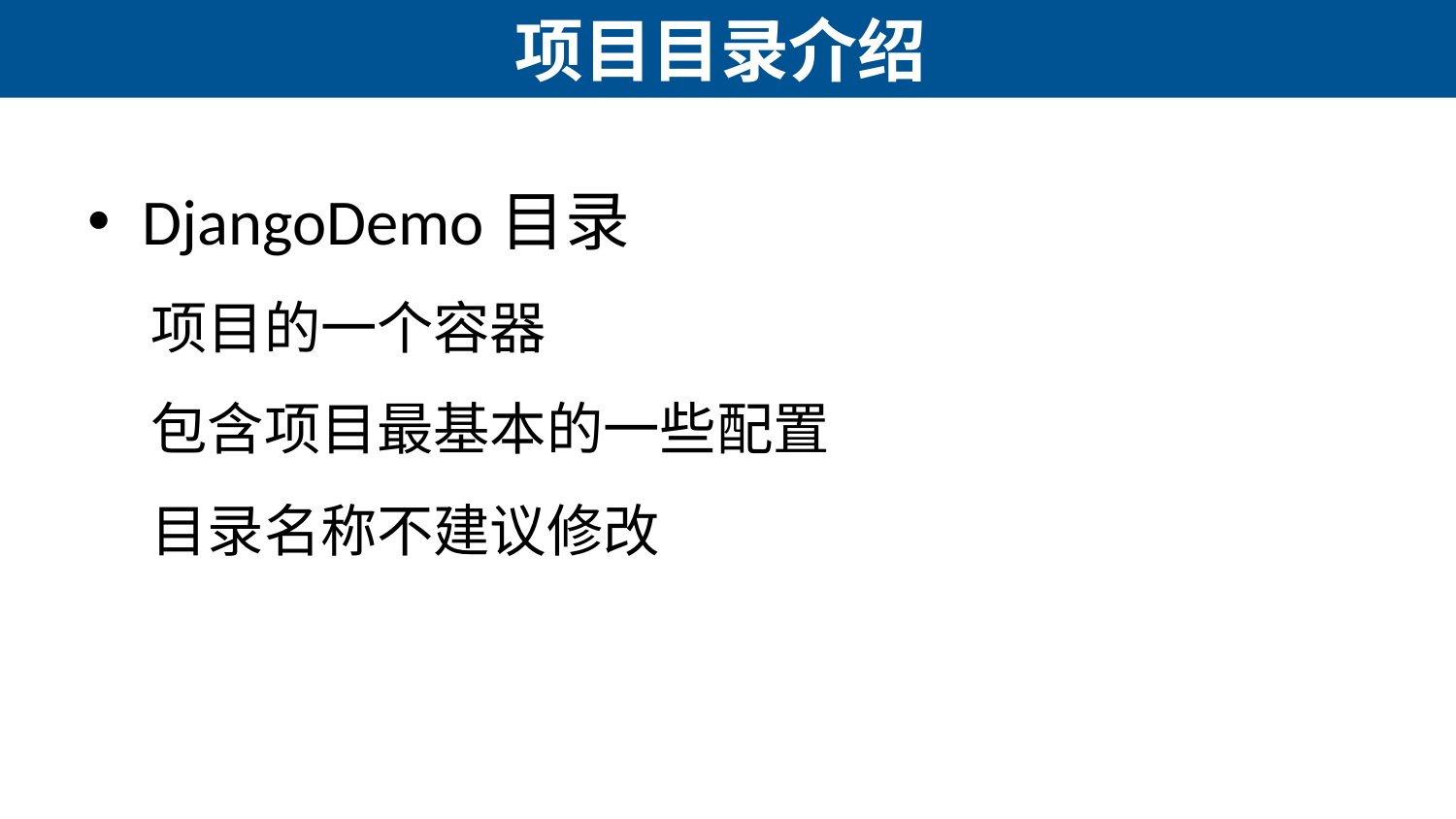

# 项目目录介绍
DjangoDemo目录
项目的一个容器
包含项目最基本的一些配置
目录名称不建议修改